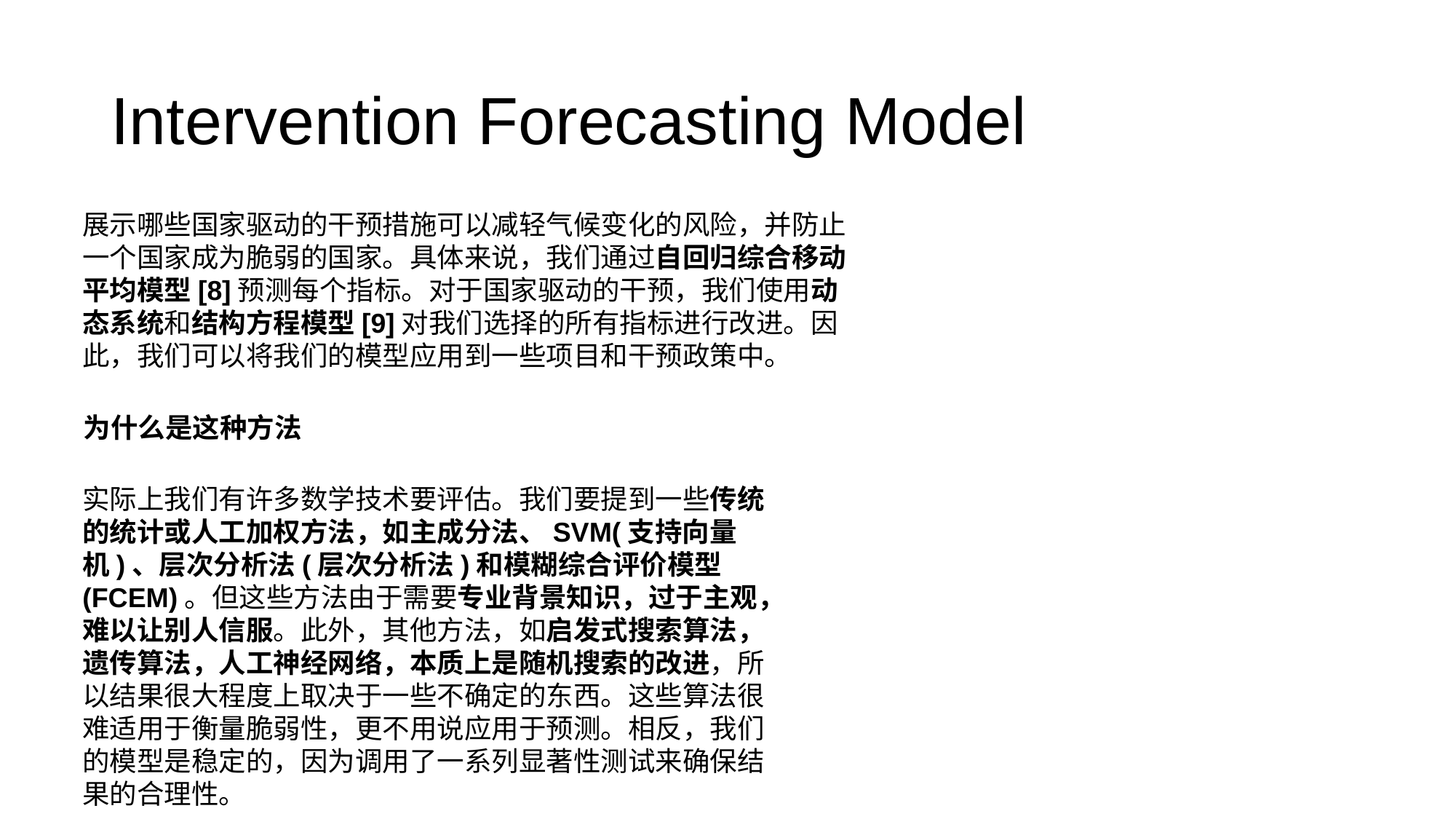

# Intervention Forecasting Model
展示哪些国家驱动的干预措施可以减轻气候变化的风险，并防止一个国家成为脆弱的国家。具体来说，我们通过自回归综合移动平均模型[8]预测每个指标。对于国家驱动的干预，我们使用动态系统和结构方程模型[9]对我们选择的所有指标进行改进。因此，我们可以将我们的模型应用到一些项目和干预政策中。
为什么是这种方法
实际上我们有许多数学技术要评估。我们要提到一些传统的统计或人工加权方法，如主成分法、SVM(支持向量机)、层次分析法(层次分析法)和模糊综合评价模型(FCEM)。但这些方法由于需要专业背景知识，过于主观，难以让别人信服。此外，其他方法，如启发式搜索算法，遗传算法，人工神经网络，本质上是随机搜索的改进，所以结果很大程度上取决于一些不确定的东西。这些算法很难适用于衡量脆弱性，更不用说应用于预测。相反，我们的模型是稳定的，因为调用了一系列显著性测试来确保结果的合理性。